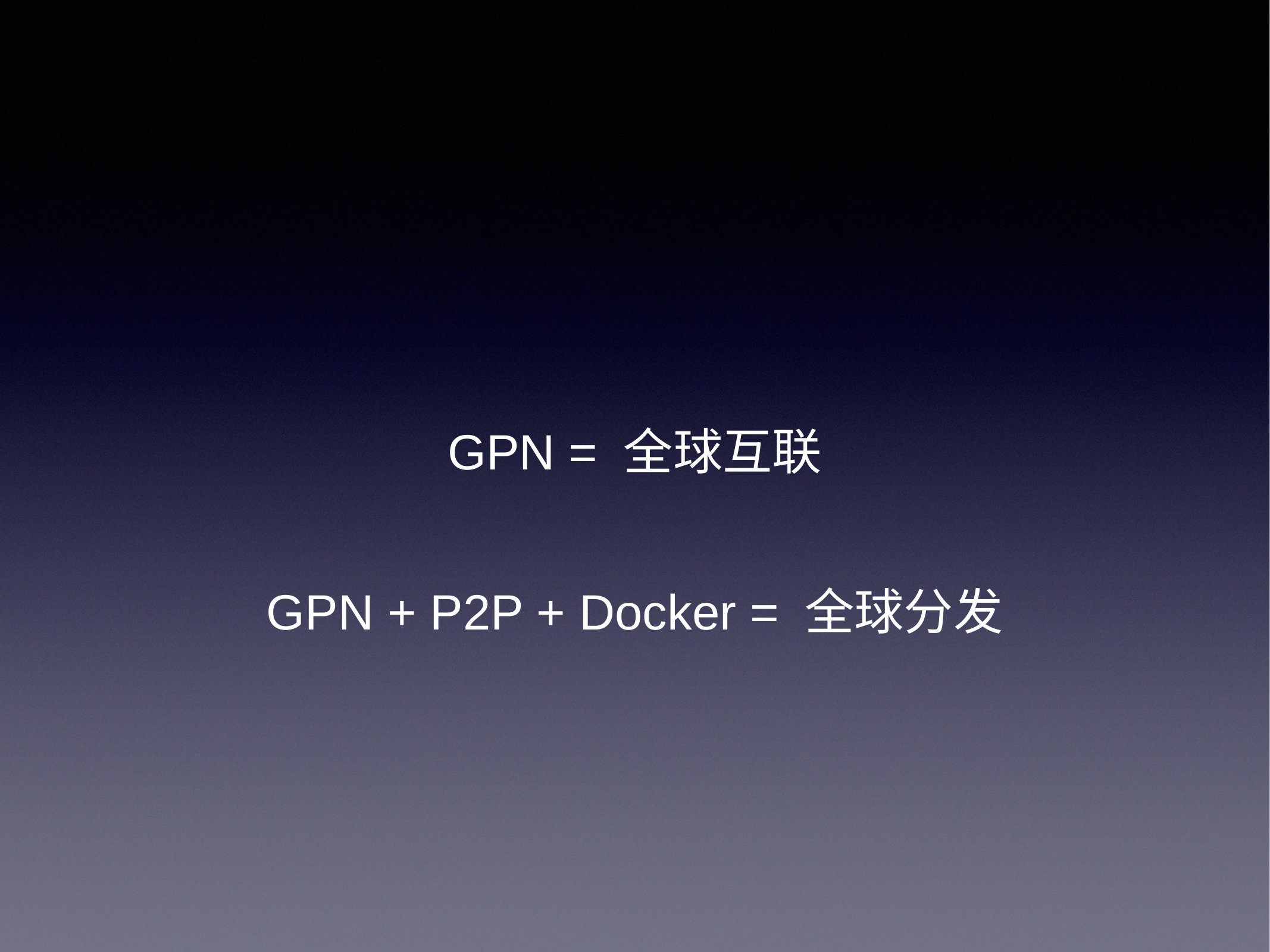

GPN = 全球互联
GPN + P2P + Docker = 全球分发